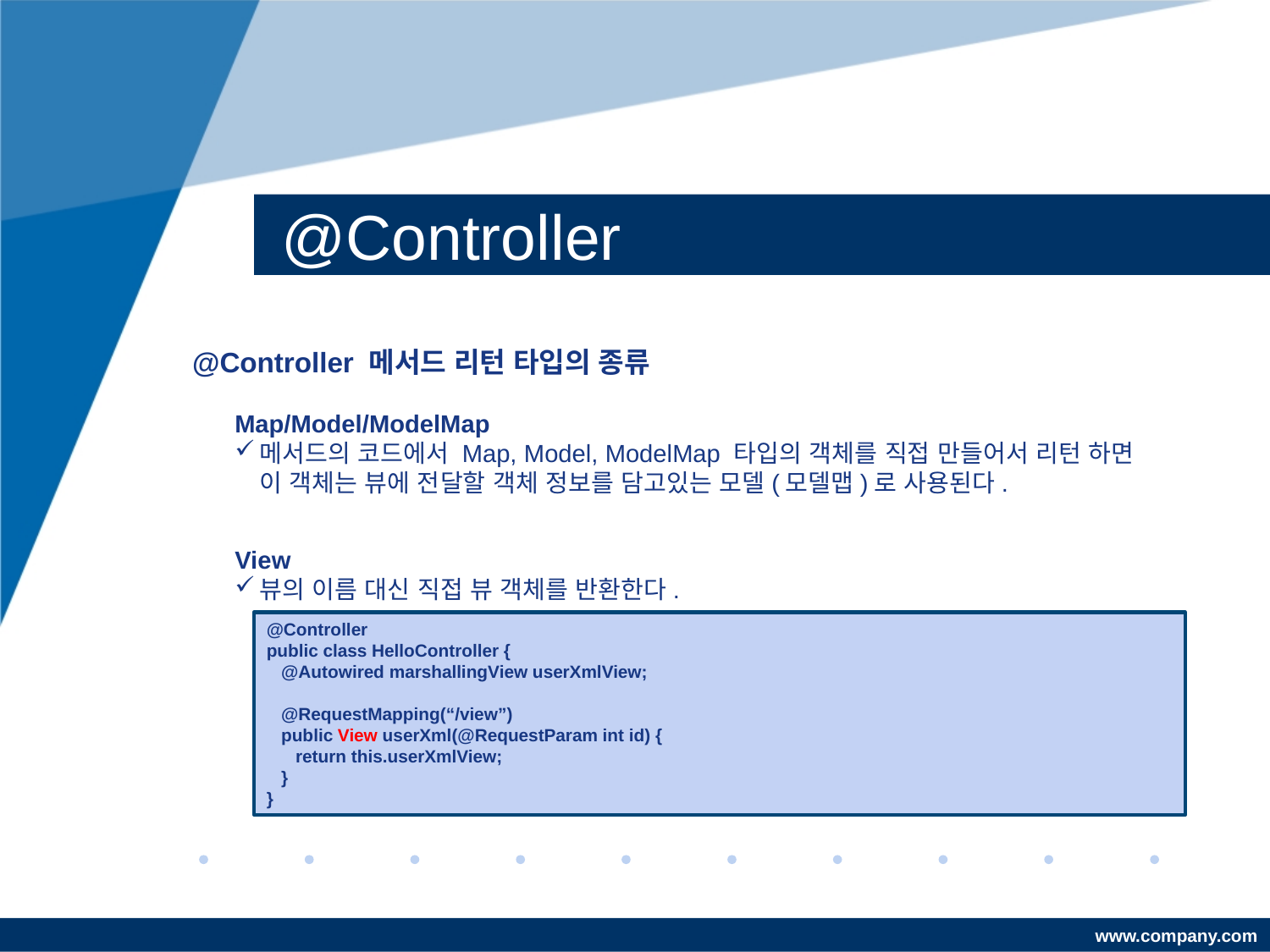

# @Controller
@Controller 메서드 리턴 타입의 종류
Map/Model/ModelMap
메서드의 코드에서 Map, Model, ModelMap 타입의 객체를 직접 만들어서 리턴 하면 이 객체는 뷰에 전달할 객체 정보를 담고있는 모델(모델맵)로 사용된다.
View
뷰의 이름 대신 직접 뷰 객체를 반환한다.
@Controller
public class HelloController {
   @Autowired marshallingView userXmlView;

   @RequestMapping(“/view”)
   public View userXml(@RequestParam int id) {
      return this.userXmlView;
   }
}